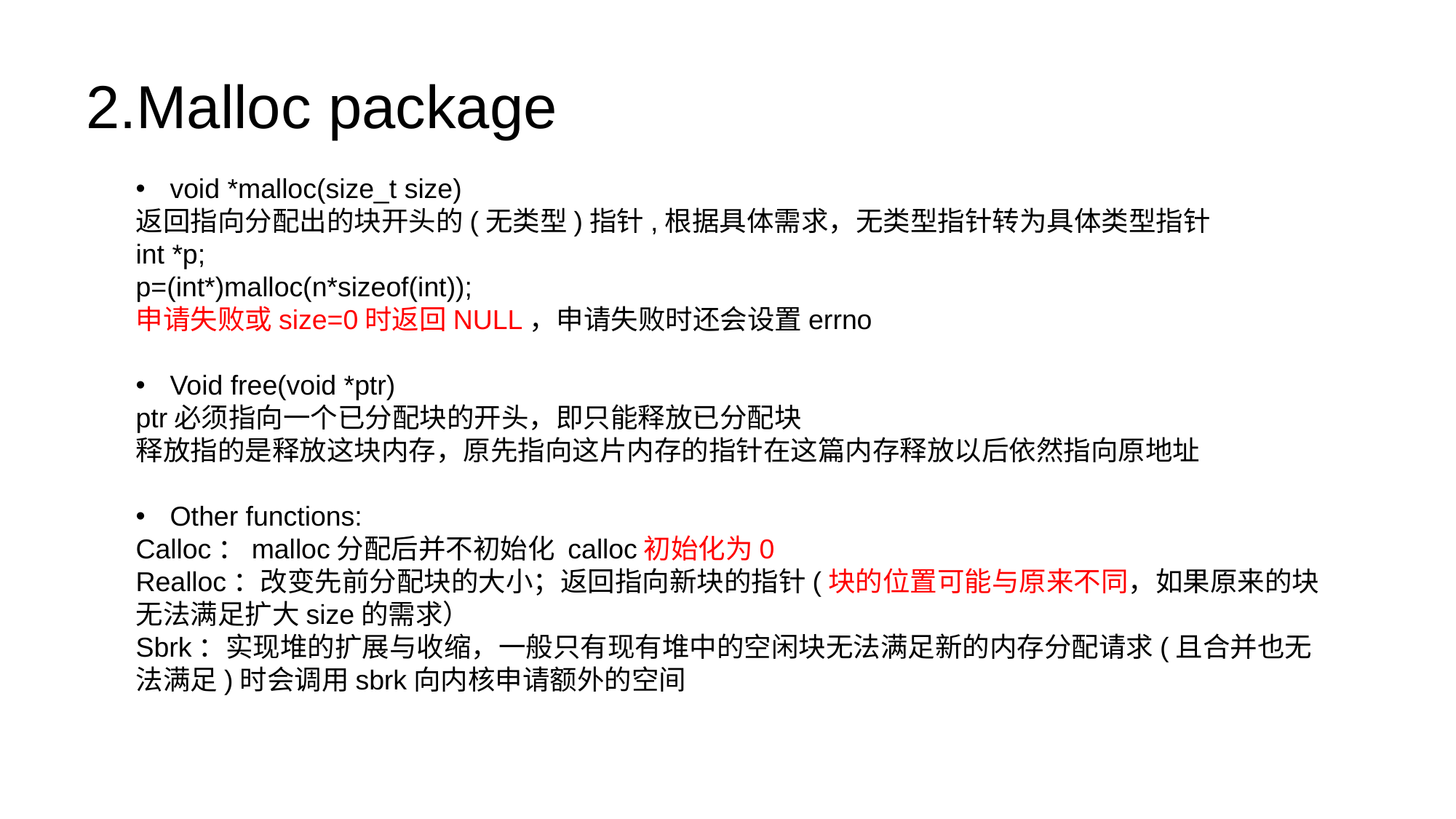

# 2.Malloc package
void *malloc(size_t size)
返回指向分配出的块开头的(无类型)指针,根据具体需求，无类型指针转为具体类型指针
int *p;
p=(int*)malloc(n*sizeof(int));
申请失败或size=0时返回NULL，申请失败时还会设置errno

Void free(void *ptr)
ptr必须指向一个已分配块的开头，即只能释放已分配块
释放指的是释放这块内存，原先指向这片内存的指针在这篇内存释放以后依然指向原地址

Other functions:
Calloc：malloc分配后并不初始化 calloc初始化为0
Realloc：改变先前分配块的大小；返回指向新块的指针(块的位置可能与原来不同，如果原来的块无法满足扩大size的需求）
Sbrk：实现堆的扩展与收缩，一般只有现有堆中的空闲块无法满足新的内存分配请求(且合并也无法满足)时会调用sbrk向内核申请额外的空间